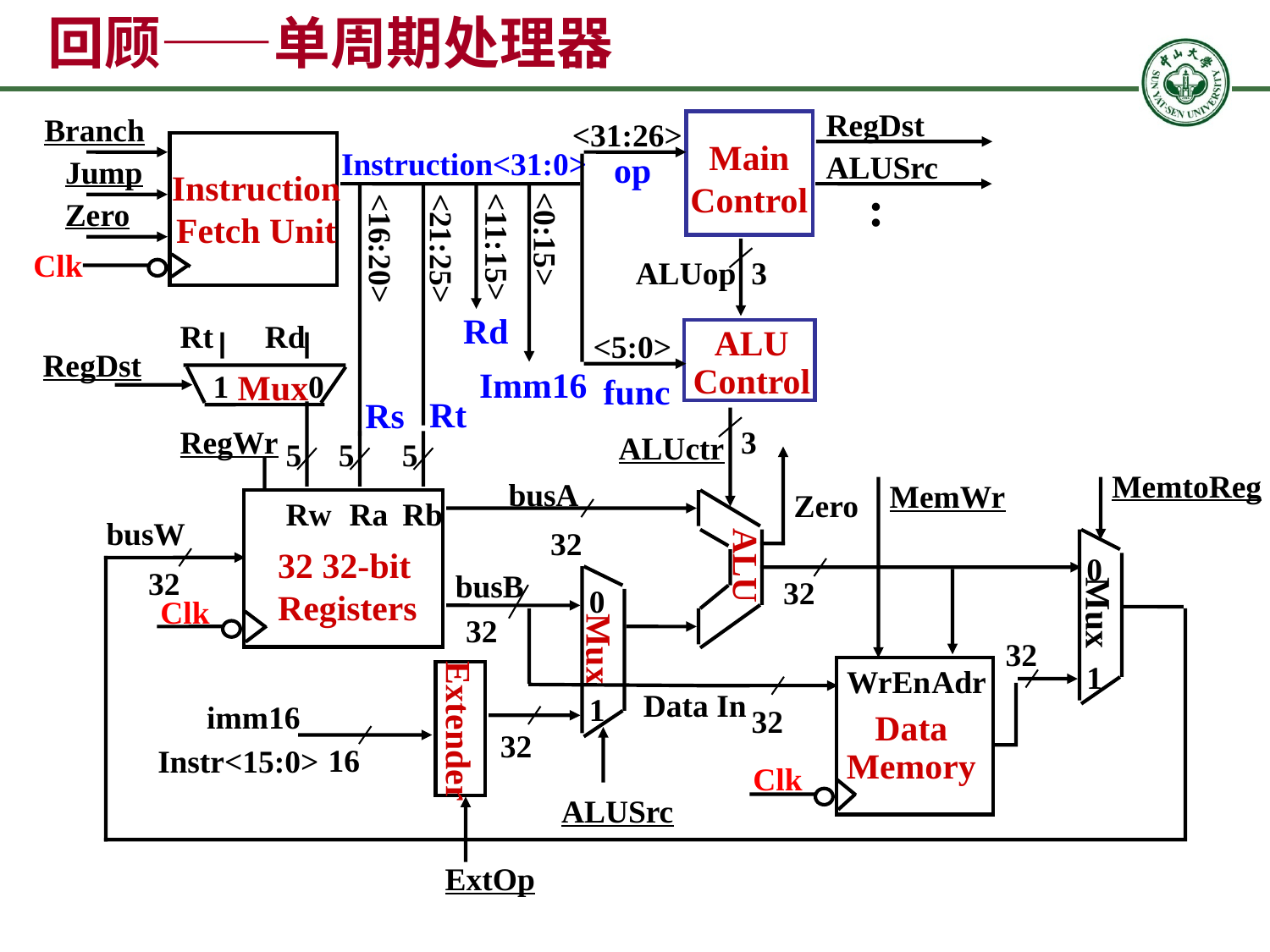

# 回顾——单周期处理器
RegDst
Branch
<31:26>

Main
Control

Instruction<31:0>
op
ALUSrc

Jump

Instruction
Fetch Unit
:

Zero

<0:15>
<11:15>
<16:20>
<21:25>

Clk
ALUop
3

Rd
Rt
Rd
ALU
Control

<5:0>

RegDst
Imm16
Mux
1
0

func

Rt
Rs

RegWr
3

ALUctr
5
5
5

MemtoReg
busA
MemWr

Zero
Rw
Ra
Rb

busW

32

32 32-bit
Registers
ALU

0

32

busB

32

0

Mux
Clk
32

Mux

32
1
WrEn
Adr

Data In

1

imm16
32
Extender
Data
Memory

32

16

Instr<15:0>

Clk

ALUSrc

ExtOp